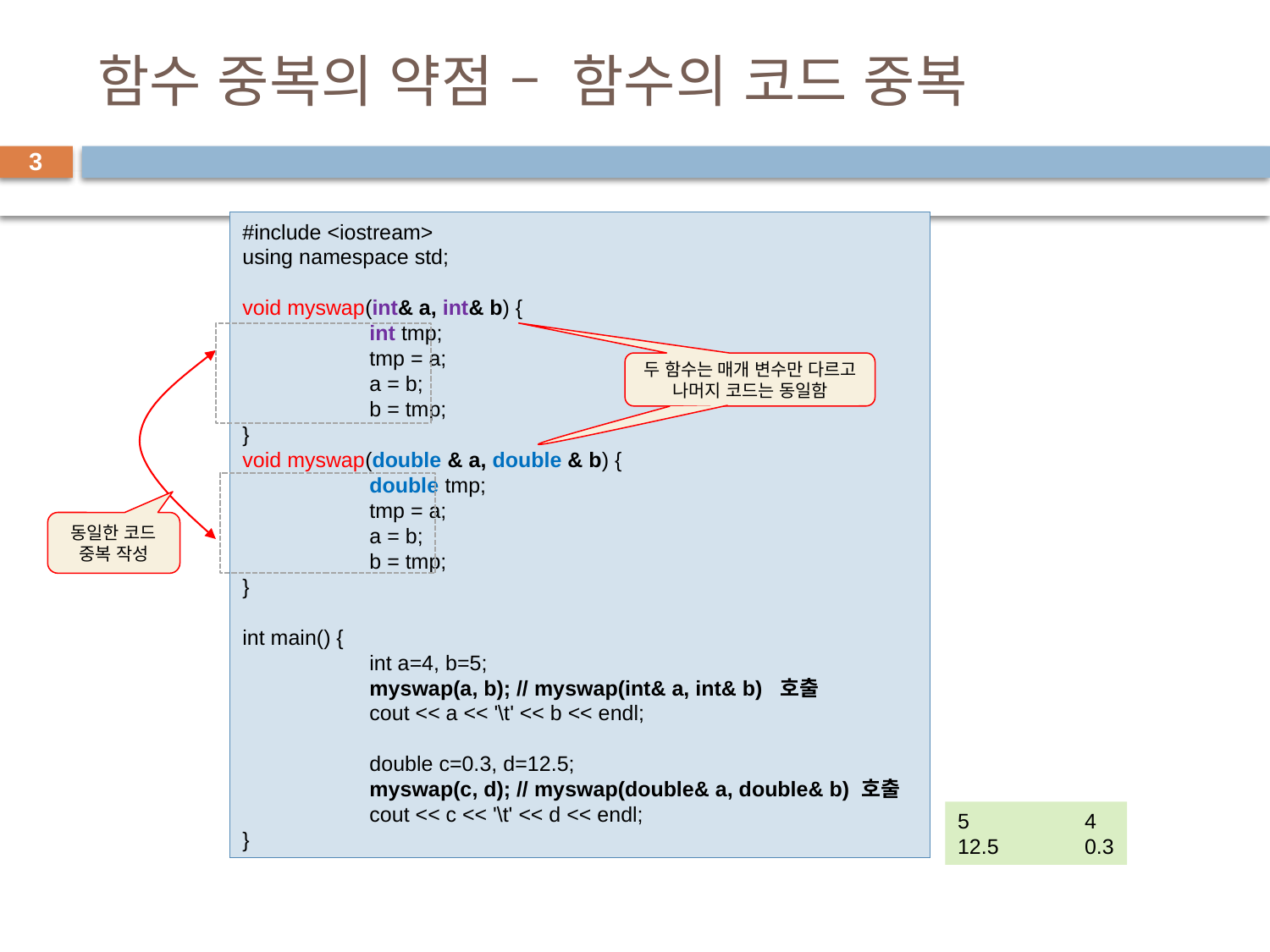

# 함수 중복의 약점 –  함수의 코드 중복
3
#include <iostream>
using namespace std;

void myswap(int& a, int& b) {
	int tmp;
	tmp = a;
	a = b;
	b = tmp;
}
void myswap(double & a, double & b) {
	double tmp;
	tmp = a;
	a = b;
	b = tmp;
}

int main() {
	int a=4, b=5;
	myswap(a, b); // myswap(int& a, int& b)  호출
	cout << a << '\t' << b << endl;

	double c=0.3, d=12.5;
	myswap(c, d); // myswap(double& a, double& b) 호출
	cout << c << '\t' << d << endl;
}

두 함수는 매개 변수만 다르고 나머지 코드는 동일함

동일한 코드 중복 작성
5 	4
12.5	0.3